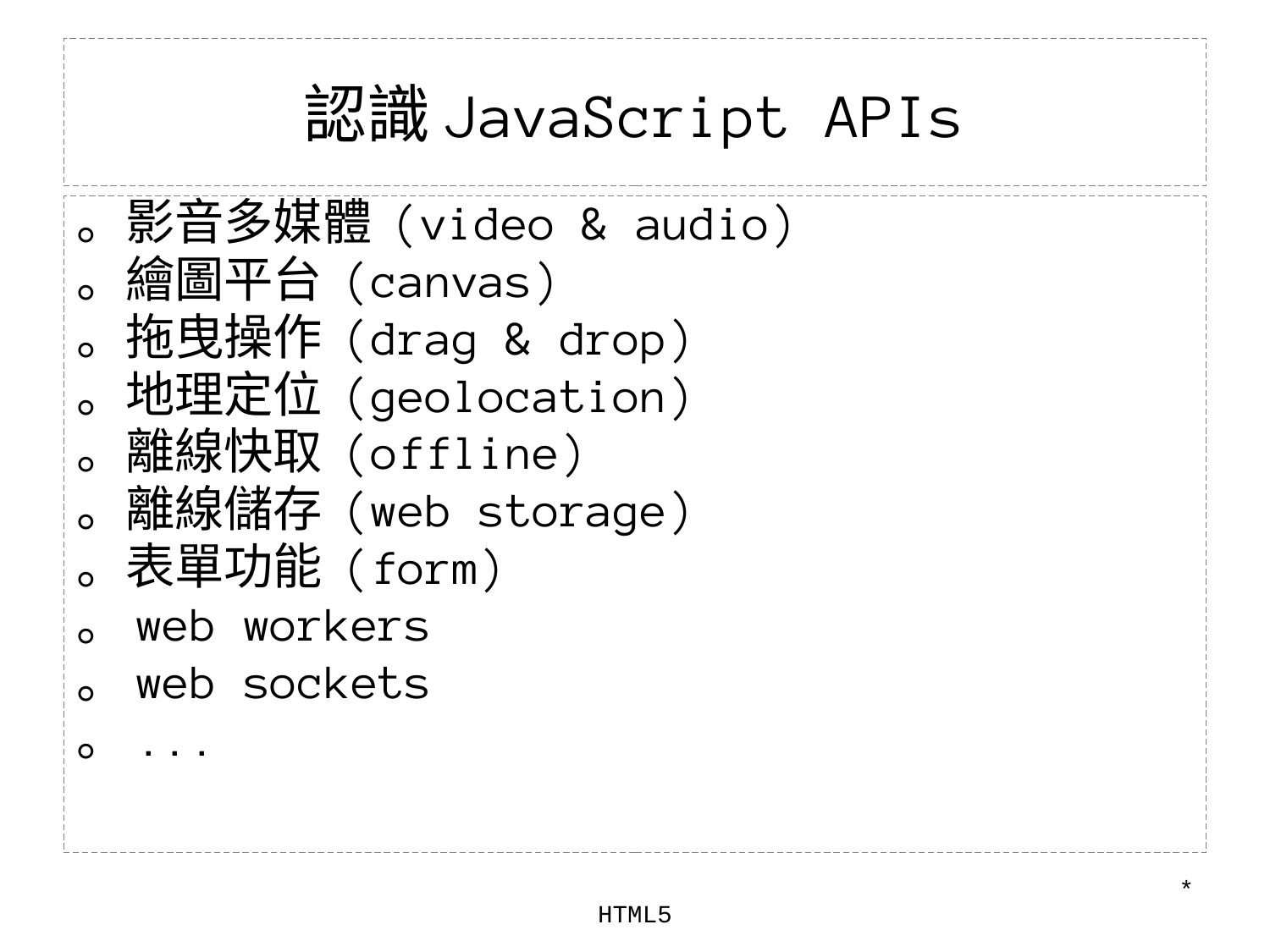

認識JavaScript APIs
# 。影音多媒體 (video & audio)
。繪圖平台 (canvas)
。拖曳操作 (drag & drop)
。地理定位 (geolocation)
。離線快取 (offline)
。離線儲存 (web storage)
。表單功能 (form)
。web workers
。web sockets
。...
*
HTML5